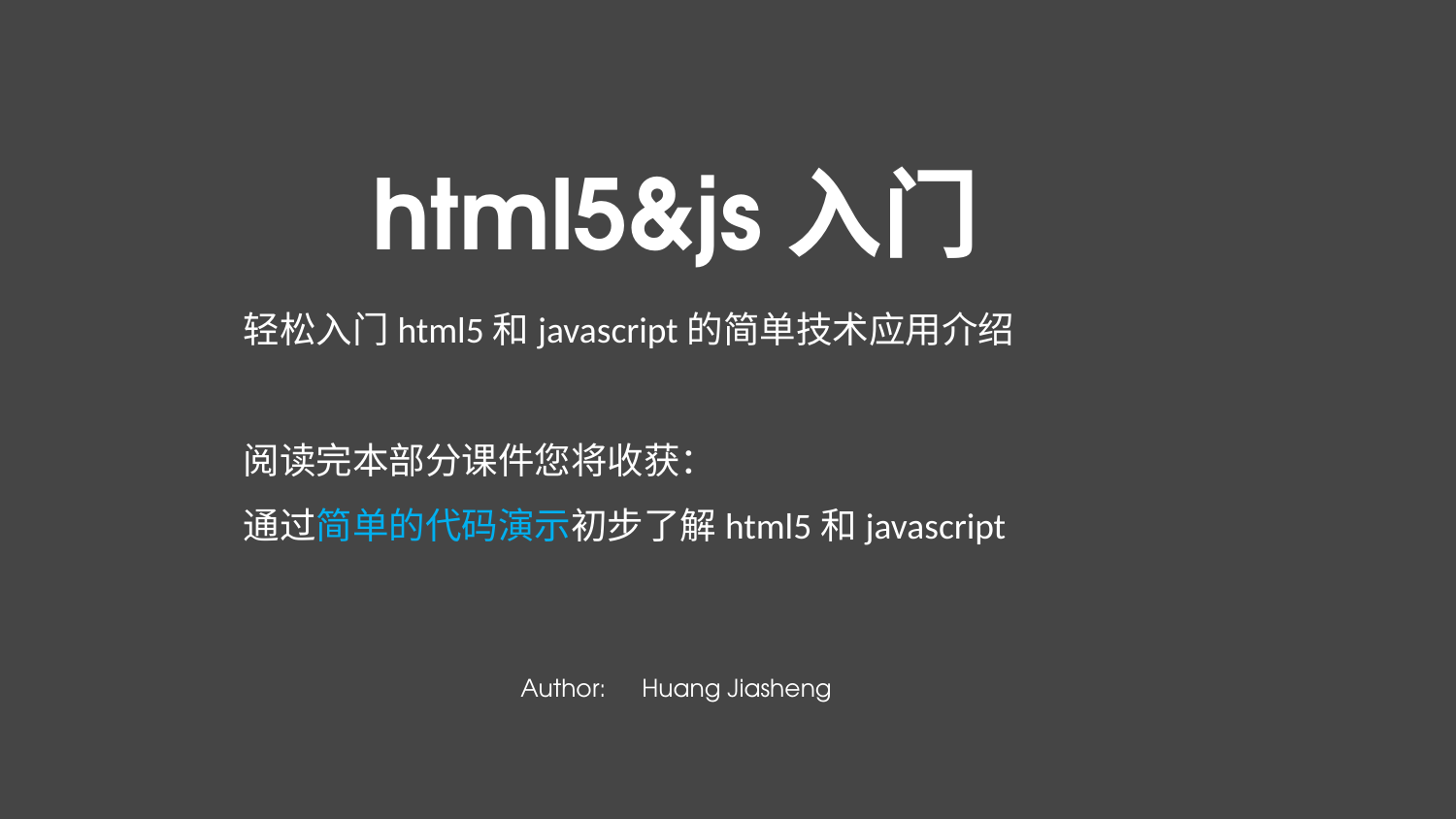

html5&js入门
轻松入门html5和javascript的简单技术应用介绍

阅读完本部分课件您将收获：
通过简单的代码演示初步了解html5和javascript

Author:　Huang Jiasheng